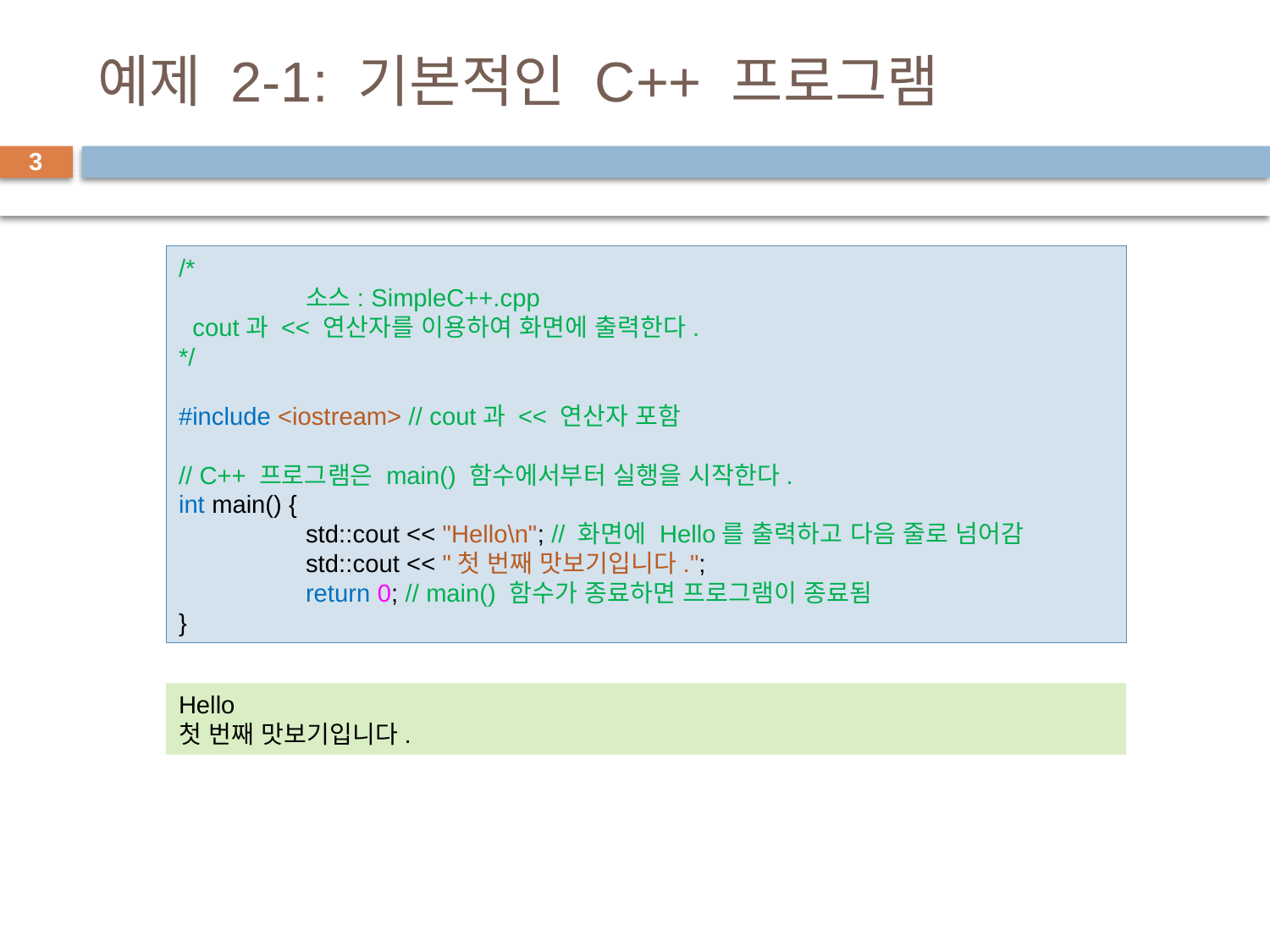

# 예제 2-1: 기본적인 C++ 프로그램
3
/*
	소스: SimpleC++.cpp
  cout과 << 연산자를 이용하여 화면에 출력한다.
*/

#include <iostream> // cout과 << 연산자 포함

// C++ 프로그램은 main() 함수에서부터 실행을 시작한다.
int main() {
	std::cout << "Hello\n"; // 화면에 Hello를 출력하고 다음 줄로 넘어감
	std::cout << "첫 번째 맛보기입니다.";
	return 0; // main() 함수가 종료하면 프로그램이 종료됨
}
Hello
첫 번째 맛보기입니다.